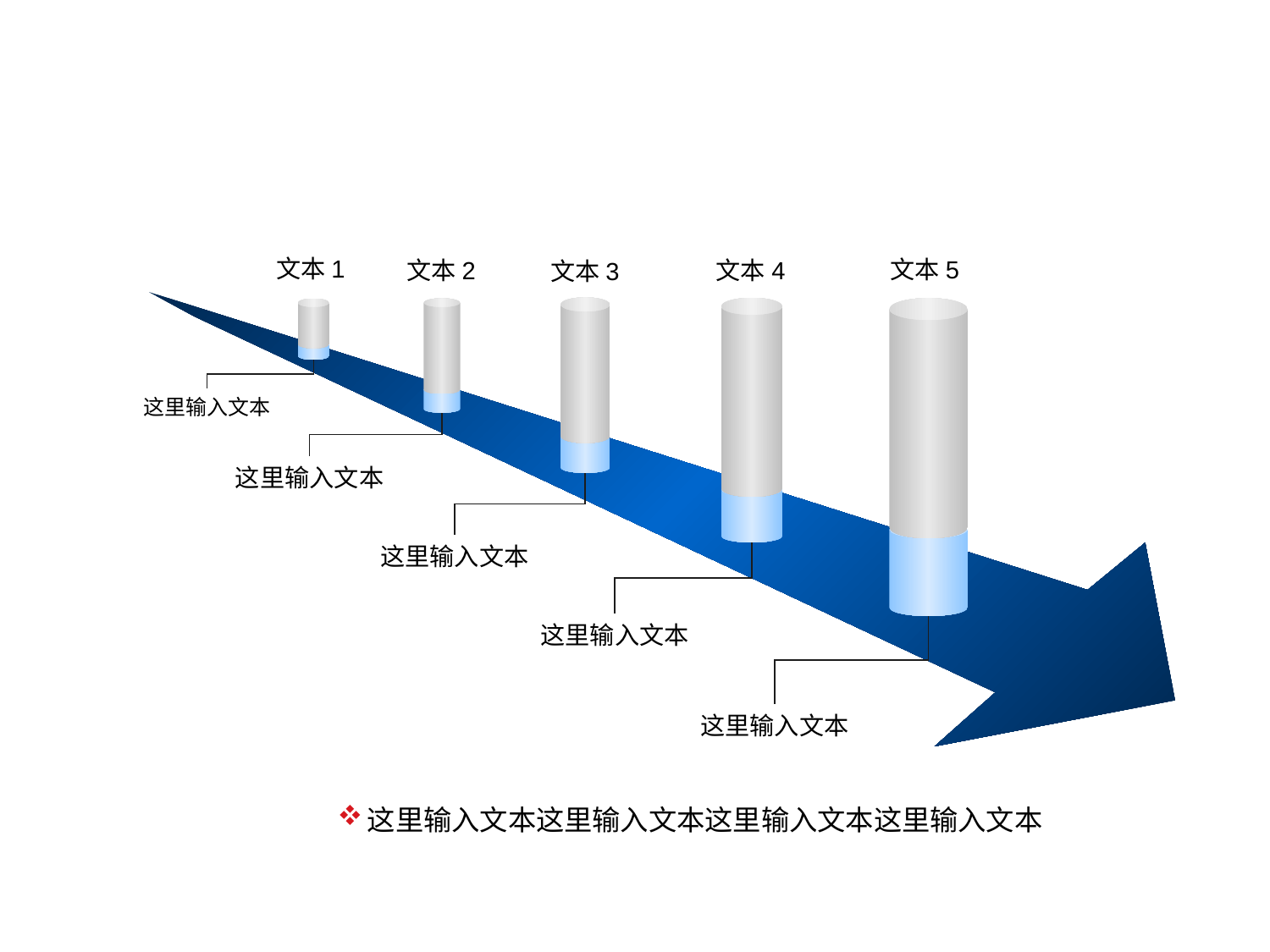

文本1
文本5
文本4
文本2
文本3

这里输入文本
这里输入文本
这里输入文本
这里输入文本
这里输入文本
这里输入文本这里输入文本这里输入文本这里输入文本